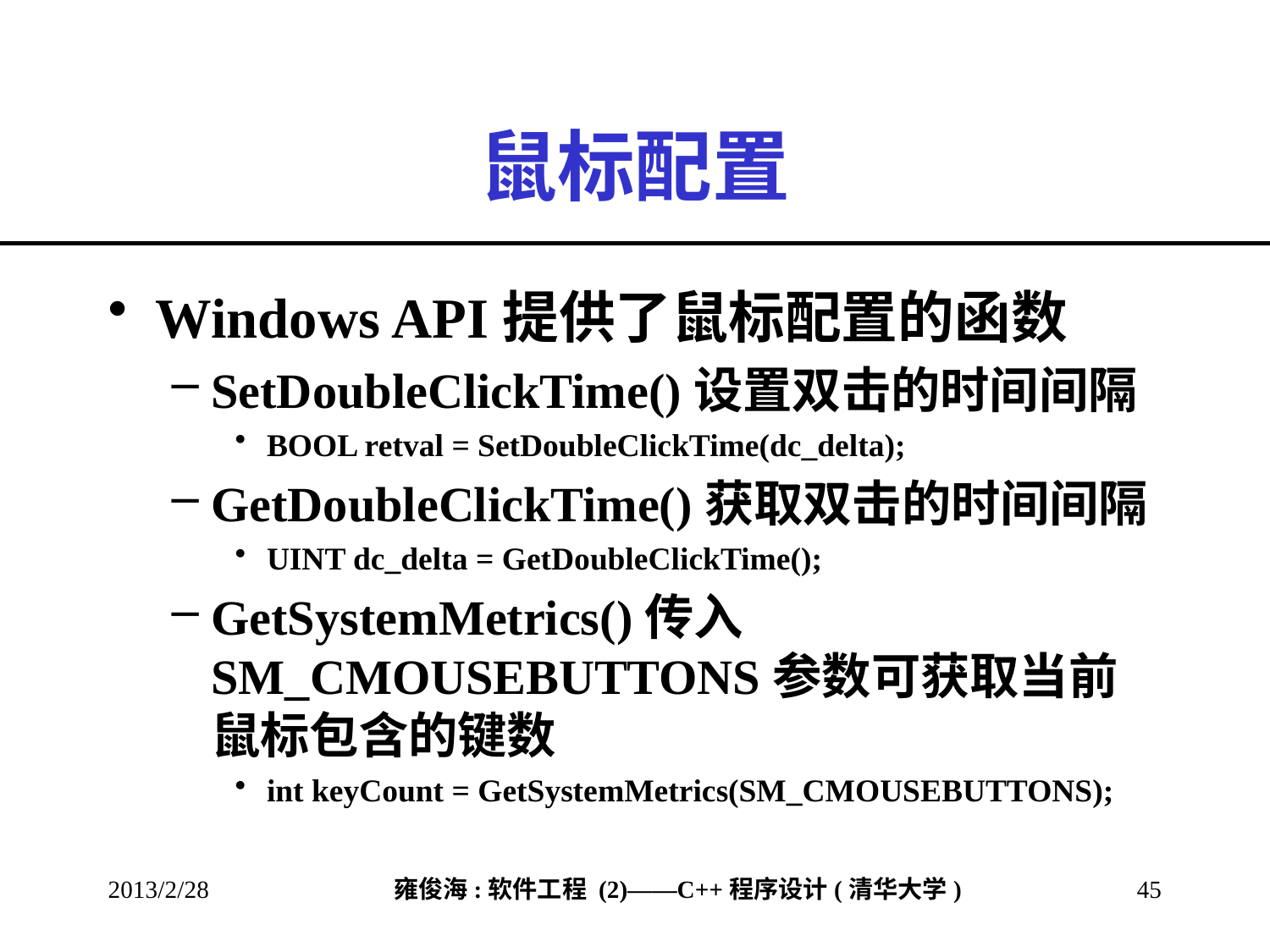

# 鼠标配置
Windows API提供了鼠标配置的函数
SetDoubleClickTime()设置双击的时间间隔
BOOL retval = SetDoubleClickTime(dc_delta);
GetDoubleClickTime()获取双击的时间间隔
UINT dc_delta = GetDoubleClickTime();
GetSystemMetrics()传入SM_CMOUSEBUTTONS参数可获取当前鼠标包含的键数
int keyCount = GetSystemMetrics(SM_CMOUSEBUTTONS);
2013/2/28
45